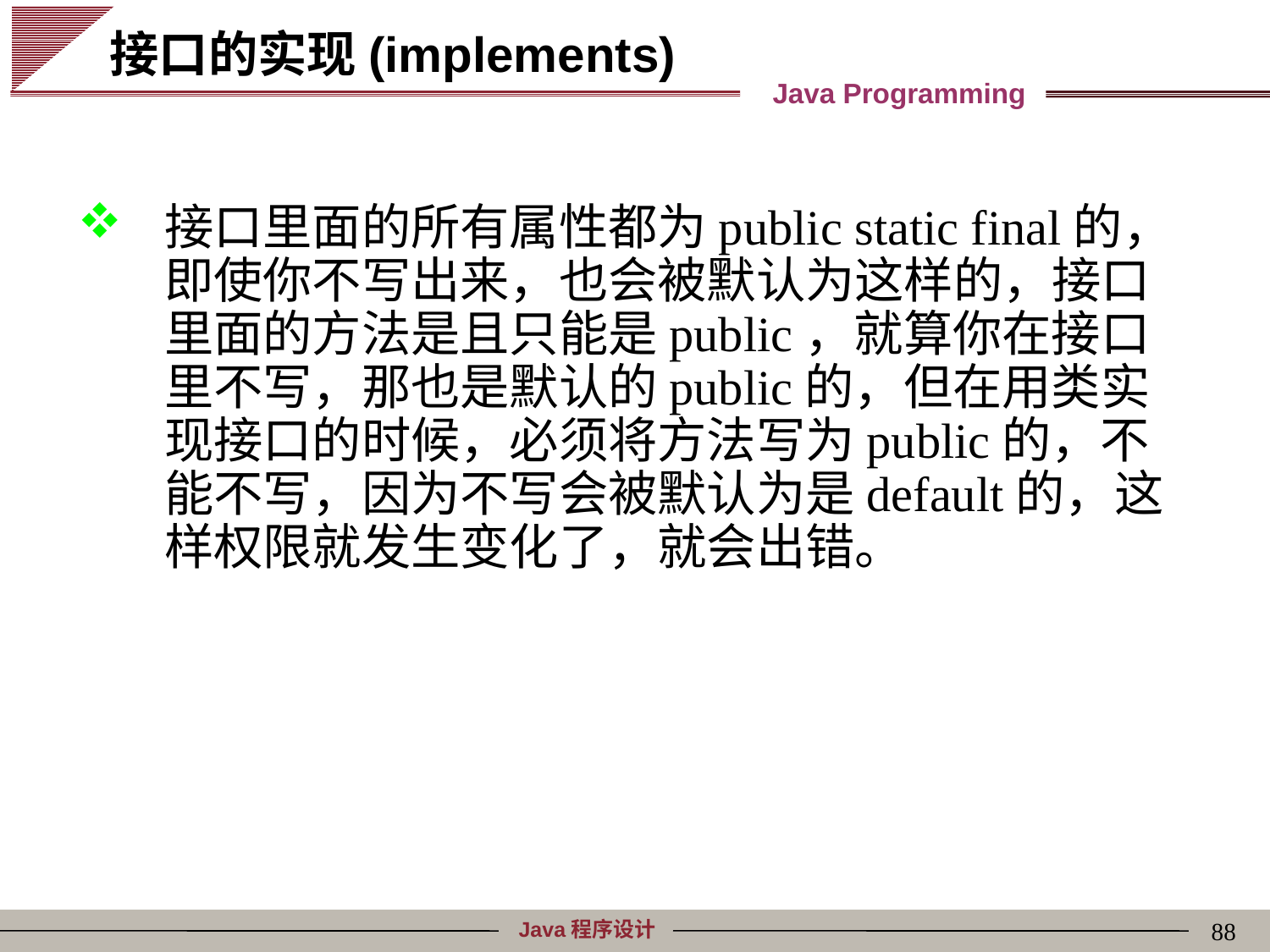

接口的实现(implements)
接口里面的所有属性都为public static final的，即使你不写出来，也会被默认为这样的，接口里面的方法是且只能是public，就算你在接口里不写，那也是默认的public的，但在用类实现接口的时候，必须将方法写为public的，不能不写，因为不写会被默认为是default的，这样权限就发生变化了，就会出错。